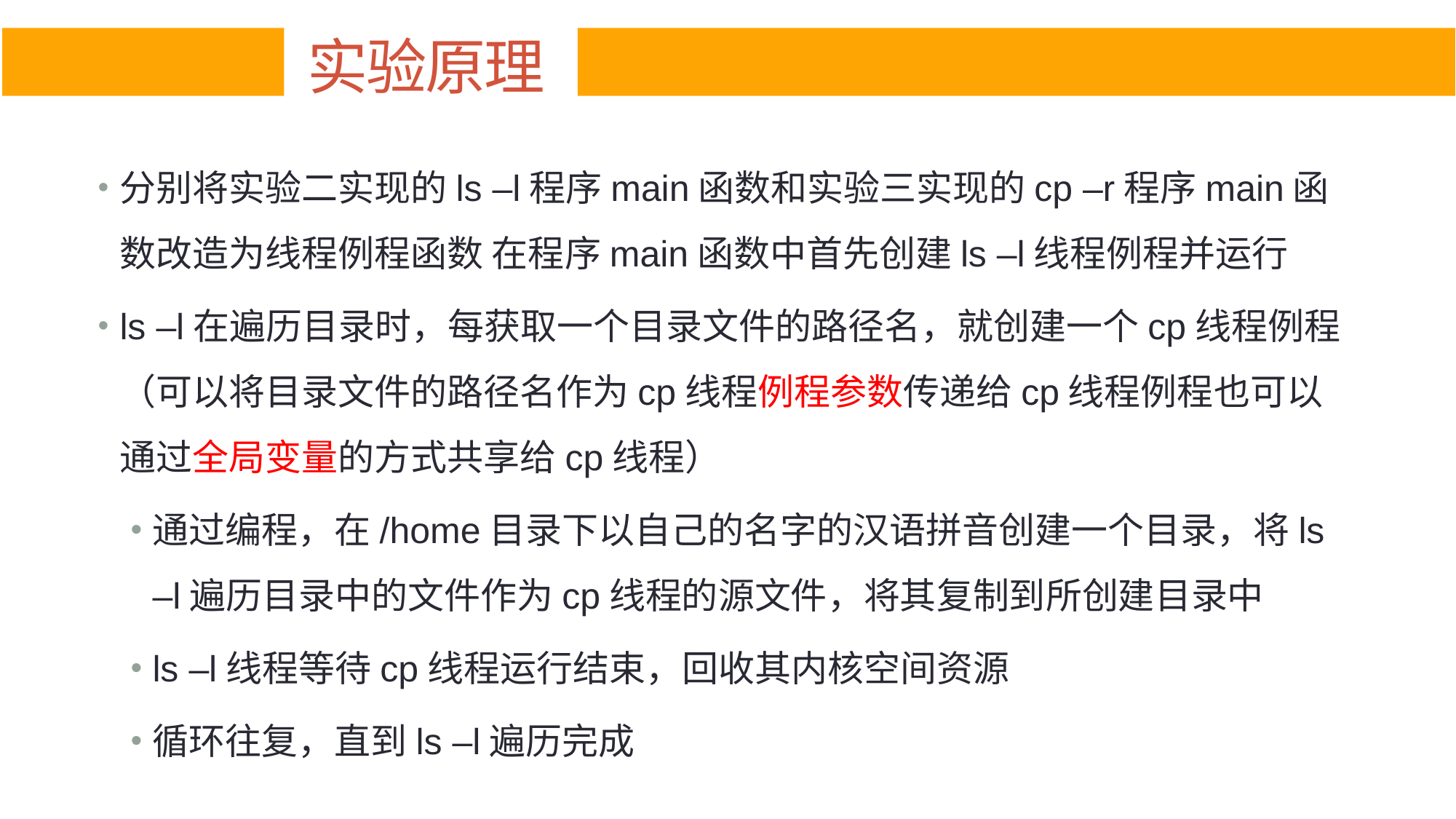

实验原理

分别将实验二实现的ls –l程序main函数和实验三实现的cp –r程序main函数改造为线程例程函数 在程序main函数中首先创建ls –l线程例程并运行
ls –l在遍历目录时，每获取一个目录文件的路径名，就创建一个cp线程例程（可以将目录文件的路径名作为cp线程例程参数传递给cp线程例程也可以通过全局变量的方式共享给cp线程）
通过编程，在/home目录下以自己的名字的汉语拼音创建一个目录，将ls –l遍历目录中的文件作为cp线程的源文件，将其复制到所创建目录中
ls –l线程等待cp线程运行结束，回收其内核空间资源
循环往复，直到ls –l遍历完成